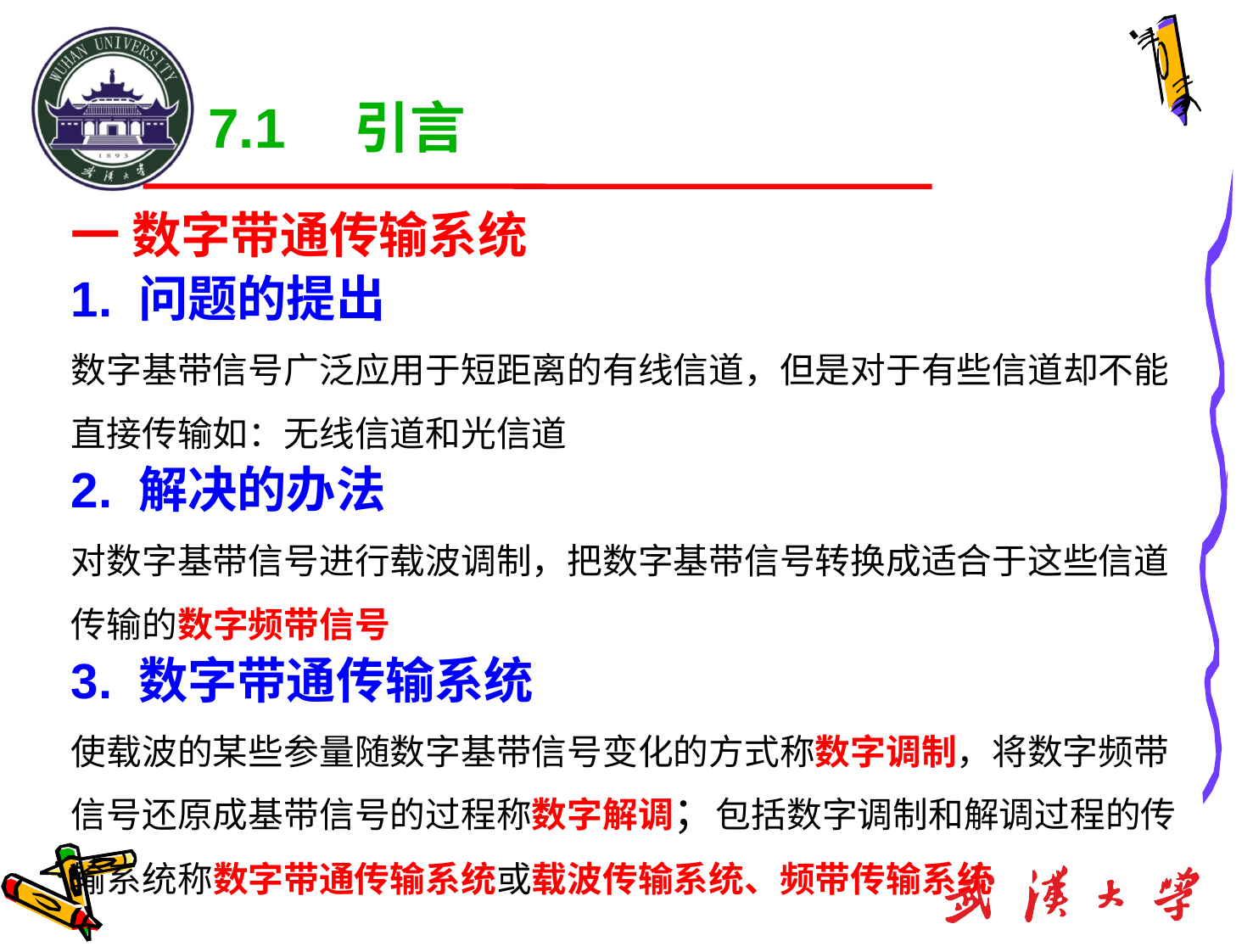

# 7.1　引言
一 数字带通传输系统
1. 问题的提出
数字基带信号广泛应用于短距离的有线信道，但是对于有些信道却不能直接传输如：无线信道和光信道
2. 解决的办法
对数字基带信号进行载波调制，把数字基带信号转换成适合于这些信道传输的数字频带信号
3. 数字带通传输系统
使载波的某些参量随数字基带信号变化的方式称数字调制，将数字频带信号还原成基带信号的过程称数字解调；包括数字调制和解调过程的传输系统称数字带通传输系统或载波传输系统、频带传输系统